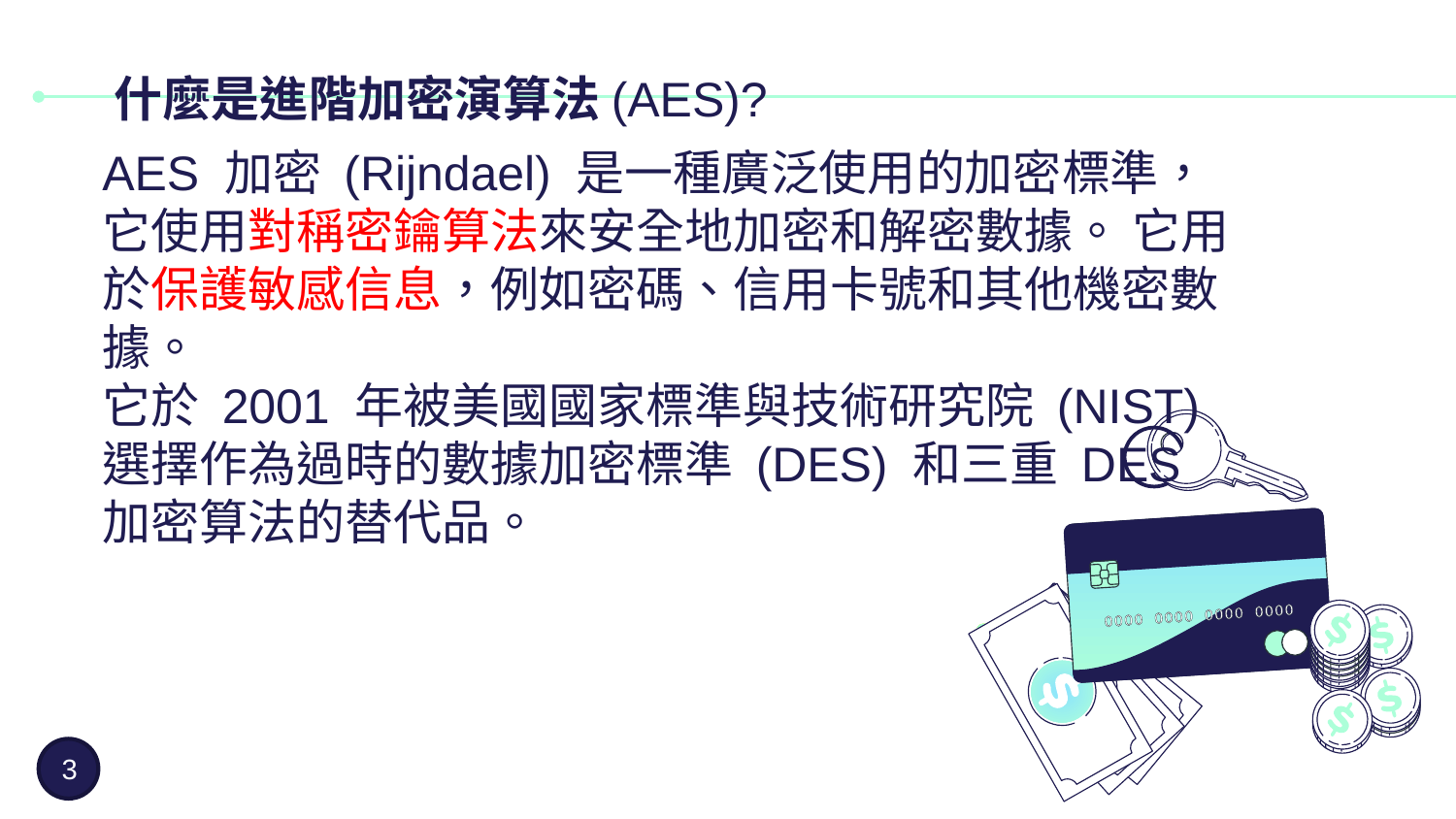

# 什麼是進階加密演算法(AES)?
AES 加密 (Rijndael) 是一種廣泛使用的加密標準，它使用對稱密鑰算法來安全地加密和解密數據。 它用於保護敏感信息，例如密碼、信用卡號和其他機密數據。
它於 2001 年被美國國家標準與技術研究院 (NIST) 選擇作為過時的數據加密標準 (DES) 和三重 DES 加密算法的替代品。

3